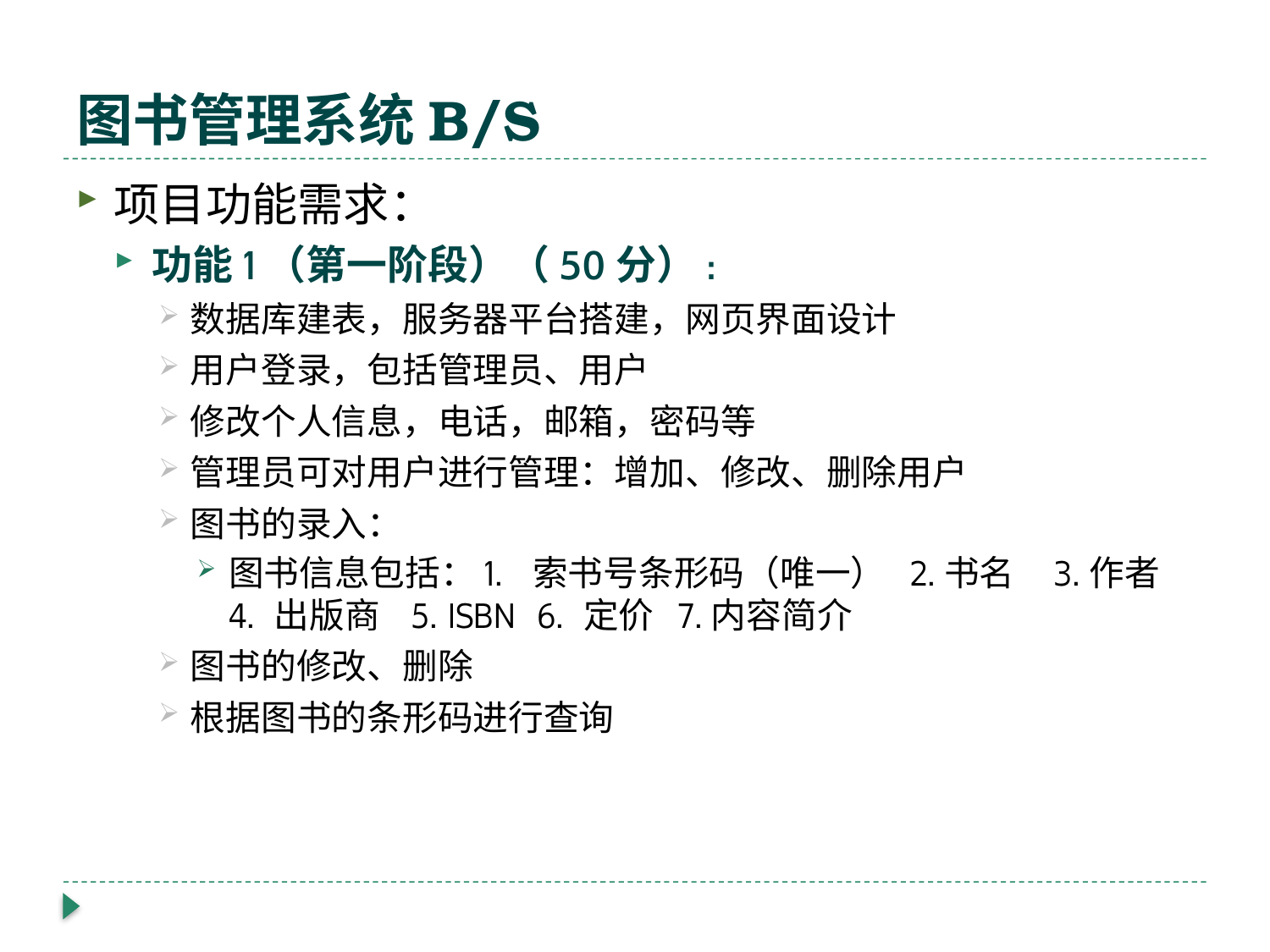

# 图书管理系统B/S
项目功能需求：
功能1（第一阶段）（50分）:
数据库建表，服务器平台搭建，网页界面设计
用户登录，包括管理员、用户
修改个人信息，电话，邮箱，密码等
管理员可对用户进行管理：增加、修改、删除用户
图书的录入：
图书信息包括：1.  索书号条形码（唯一）  2.书名    3.作者  4. 出版商   5. ISBN  6. 定价  7.内容简介
图书的修改、删除
根据图书的条形码进行查询